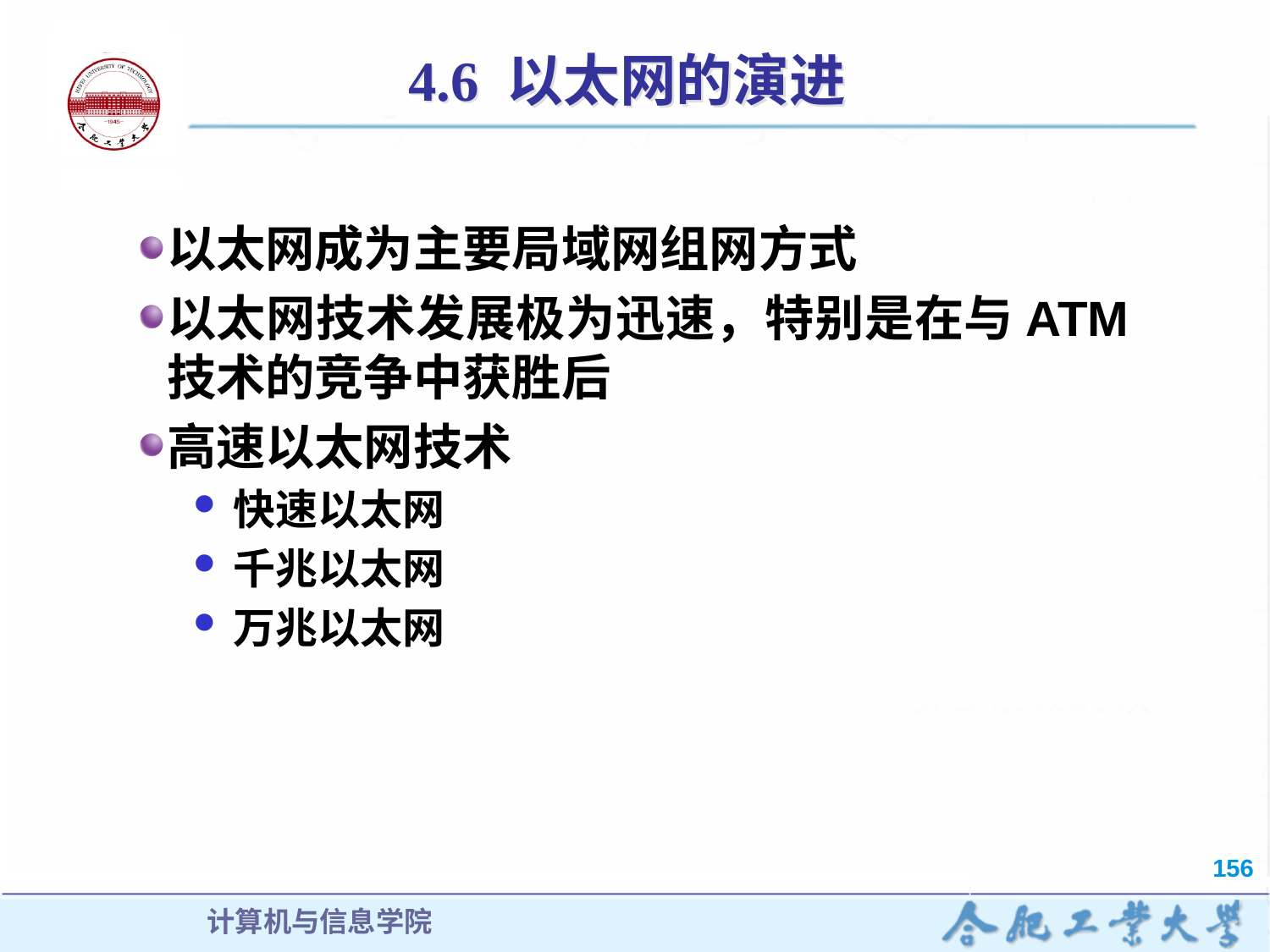

# 4.6 以太网的演进
以太网成为主要局域网组网方式
以太网技术发展极为迅速，特别是在与ATM技术的竞争中获胜后
高速以太网技术
快速以太网
千兆以太网
万兆以太网